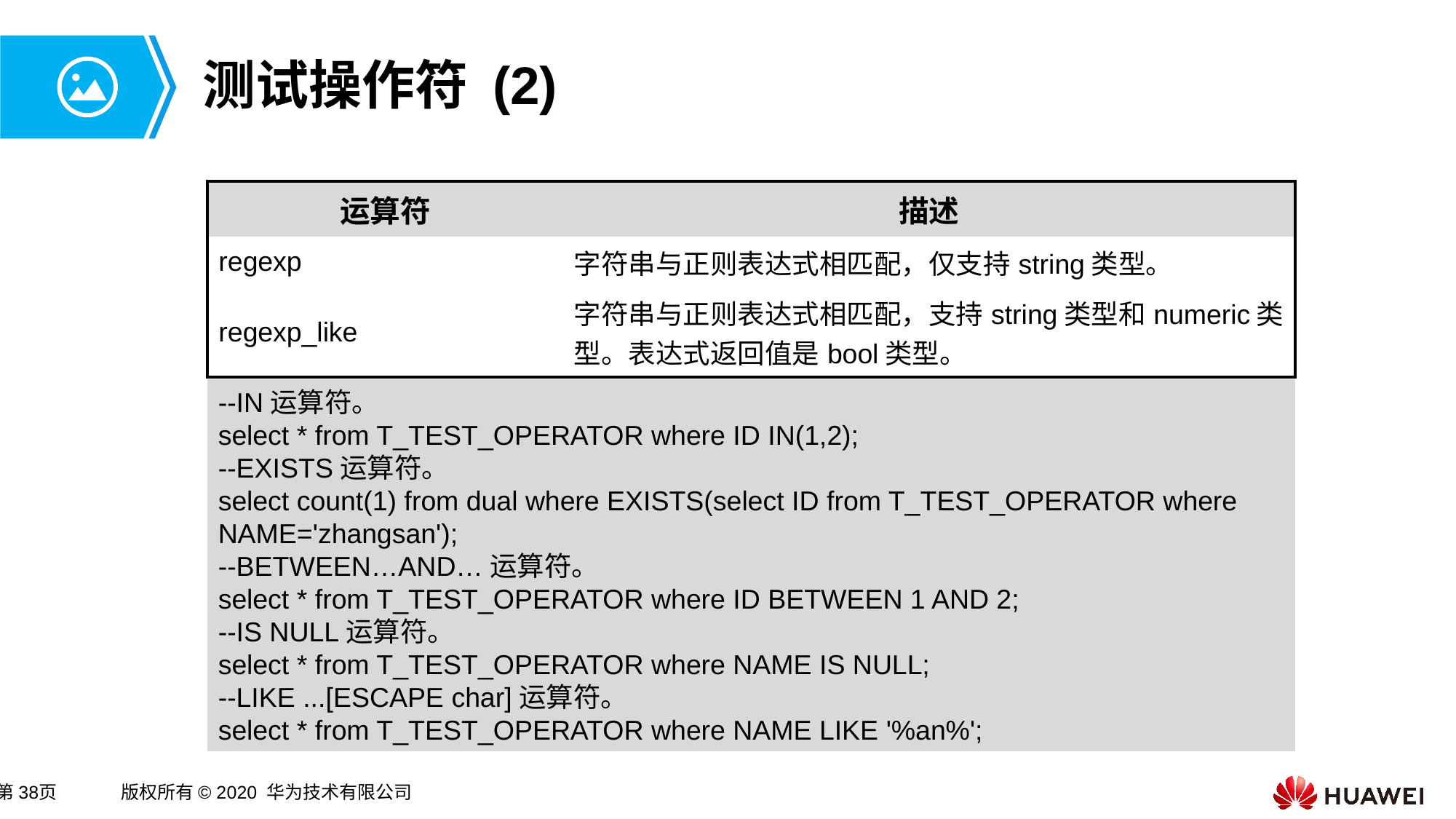

# 测试操作符 (2)

| 运算符 | 描述 |
| --- | --- |
| regexp | 字符串与正则表达式相匹配，仅支持string类型。 |
| regexp\_like | 字符串与正则表达式相匹配，支持string类型和numeric类型。表达式返回值是bool类型。 |
--IN运算符。
select * from T_TEST_OPERATOR where ID IN(1,2);
--EXISTS运算符。
select count(1) from dual where EXISTS(select ID from T_TEST_OPERATOR where NAME='zhangsan');
--BETWEEN…AND…运算符。
select * from T_TEST_OPERATOR where ID BETWEEN 1 AND 2;
--IS NULL运算符。
select * from T_TEST_OPERATOR where NAME IS NULL;
--LIKE ...[ESCAPE char]运算符。
select * from T_TEST_OPERATOR where NAME LIKE '%an%';